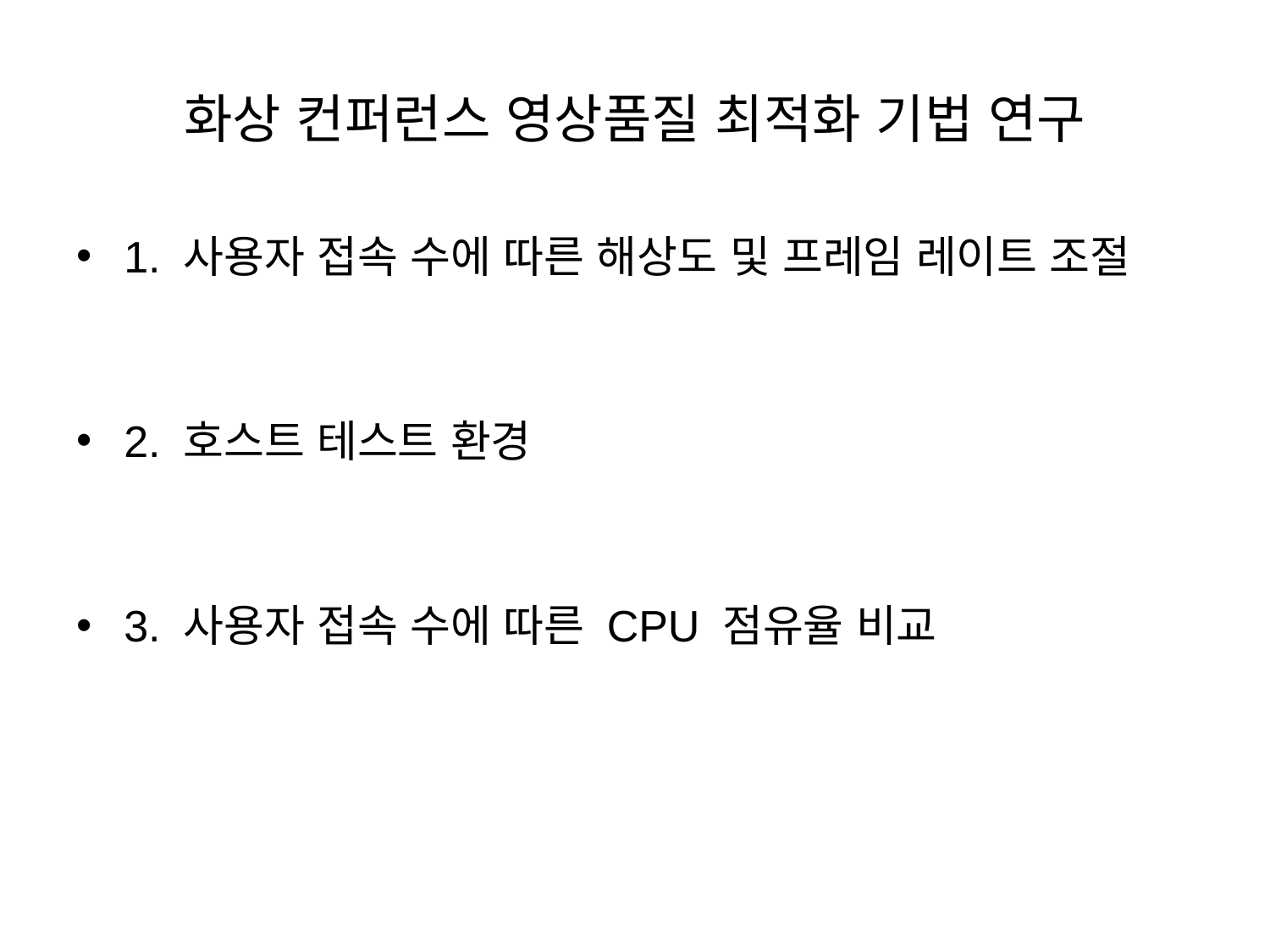

# 화상 컨퍼런스 영상품질 최적화 기법 연구
1. 사용자 접속 수에 따른 해상도 및 프레임 레이트 조절

2. 호스트 테스트 환경

3. 사용자 접속 수에 따른 CPU 점유율 비교